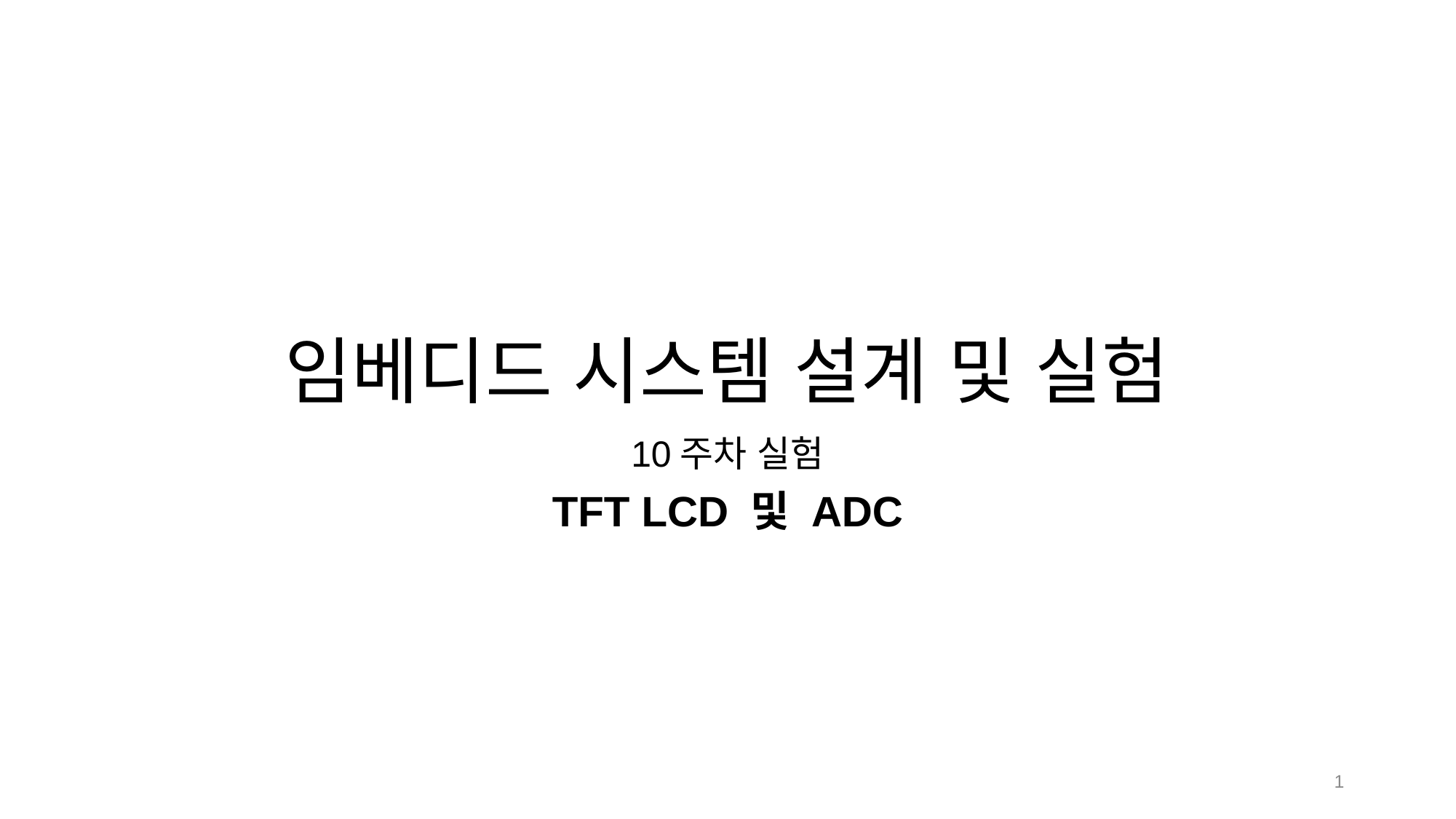

# 임베디드 시스템 설계 및 실험
10주차 실험
TFT LCD 및 ADC
1